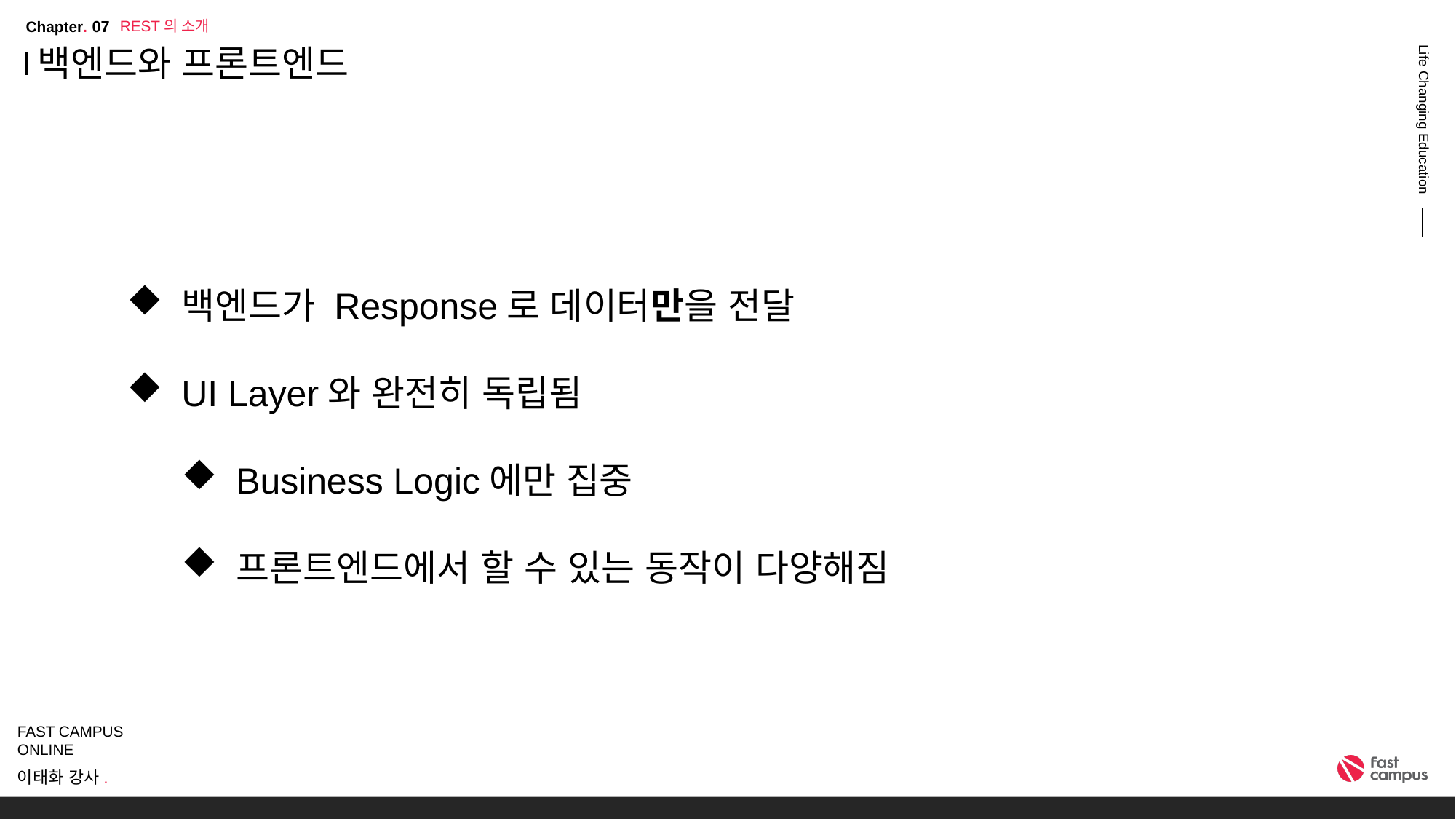

REST의 소개
07
# 백엔드와 프론트엔드
백엔드가 Response로 데이터만을 전달
UI Layer와 완전히 독립됨
Business Logic에만 집중
프론트엔드에서 할 수 있는 동작이 다양해짐